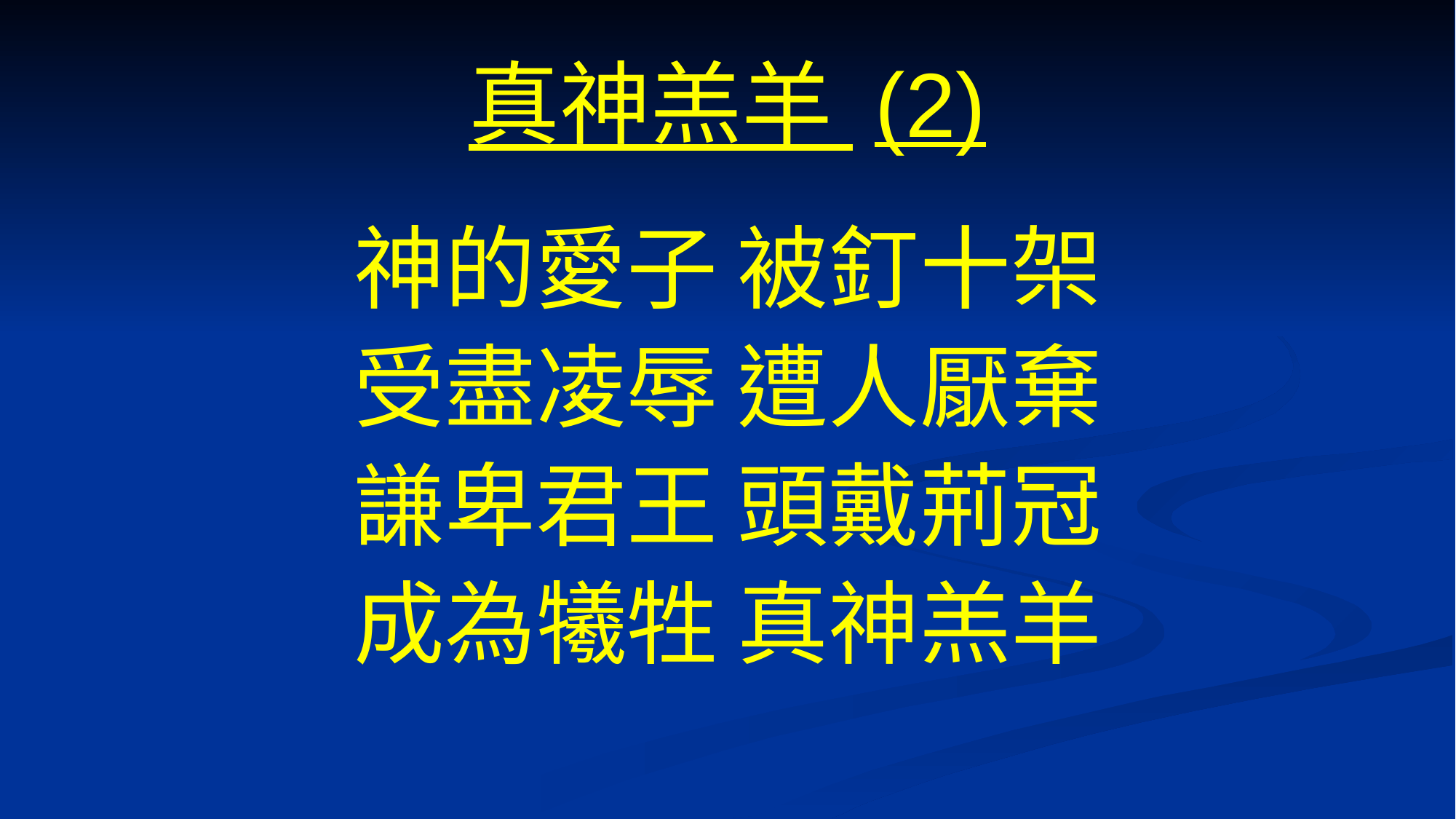

# 真神羔羊 (2)
神的愛子 被釘十架
受盡凌辱 遭人厭棄
謙卑君王 頭戴荊冠
成為犧牲 真神羔羊